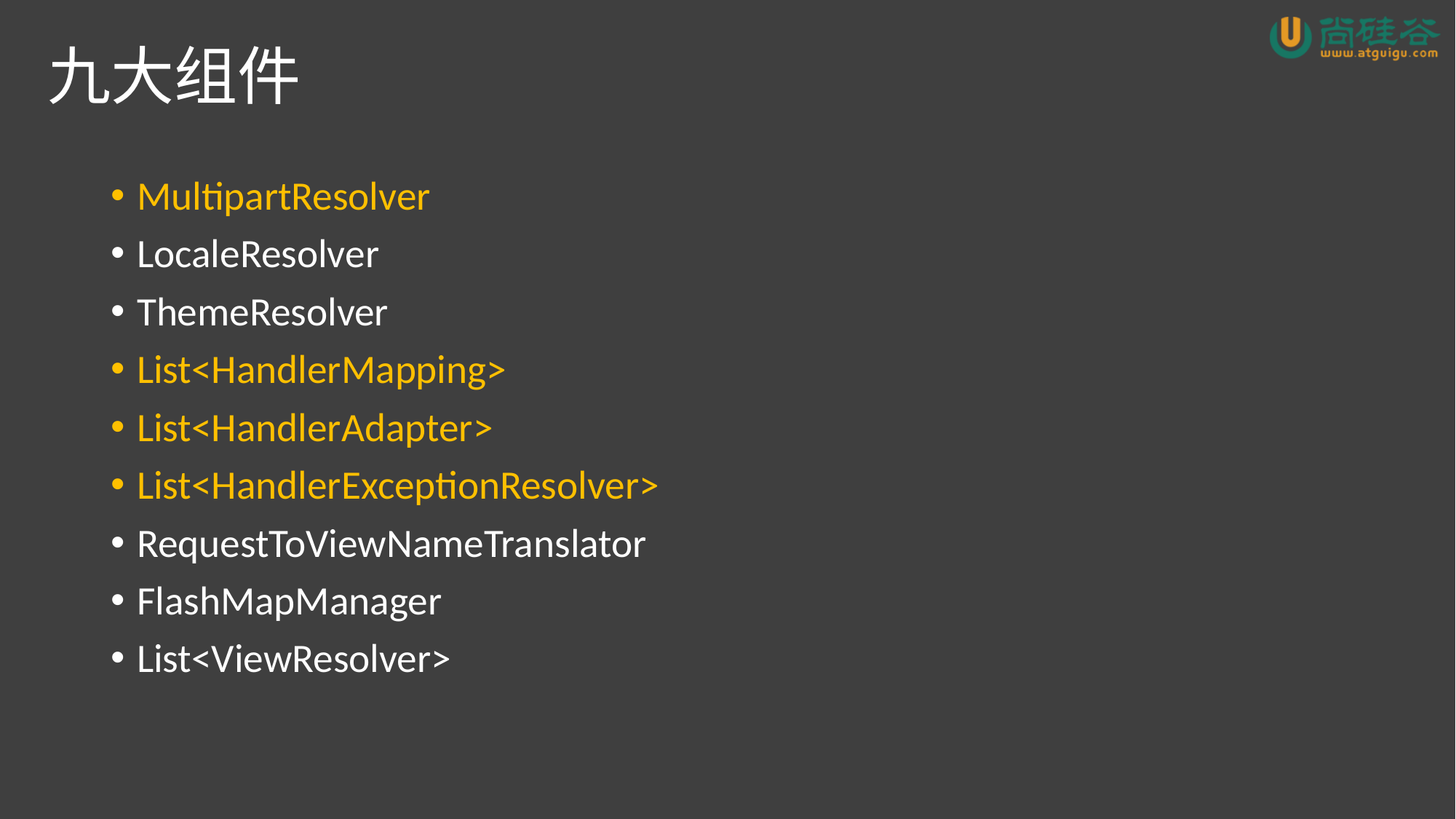

# 九大组件
MultipartResolver
LocaleResolver
ThemeResolver
List<HandlerMapping>
List<HandlerAdapter>
List<HandlerExceptionResolver>
RequestToViewNameTranslator
FlashMapManager
List<ViewResolver>